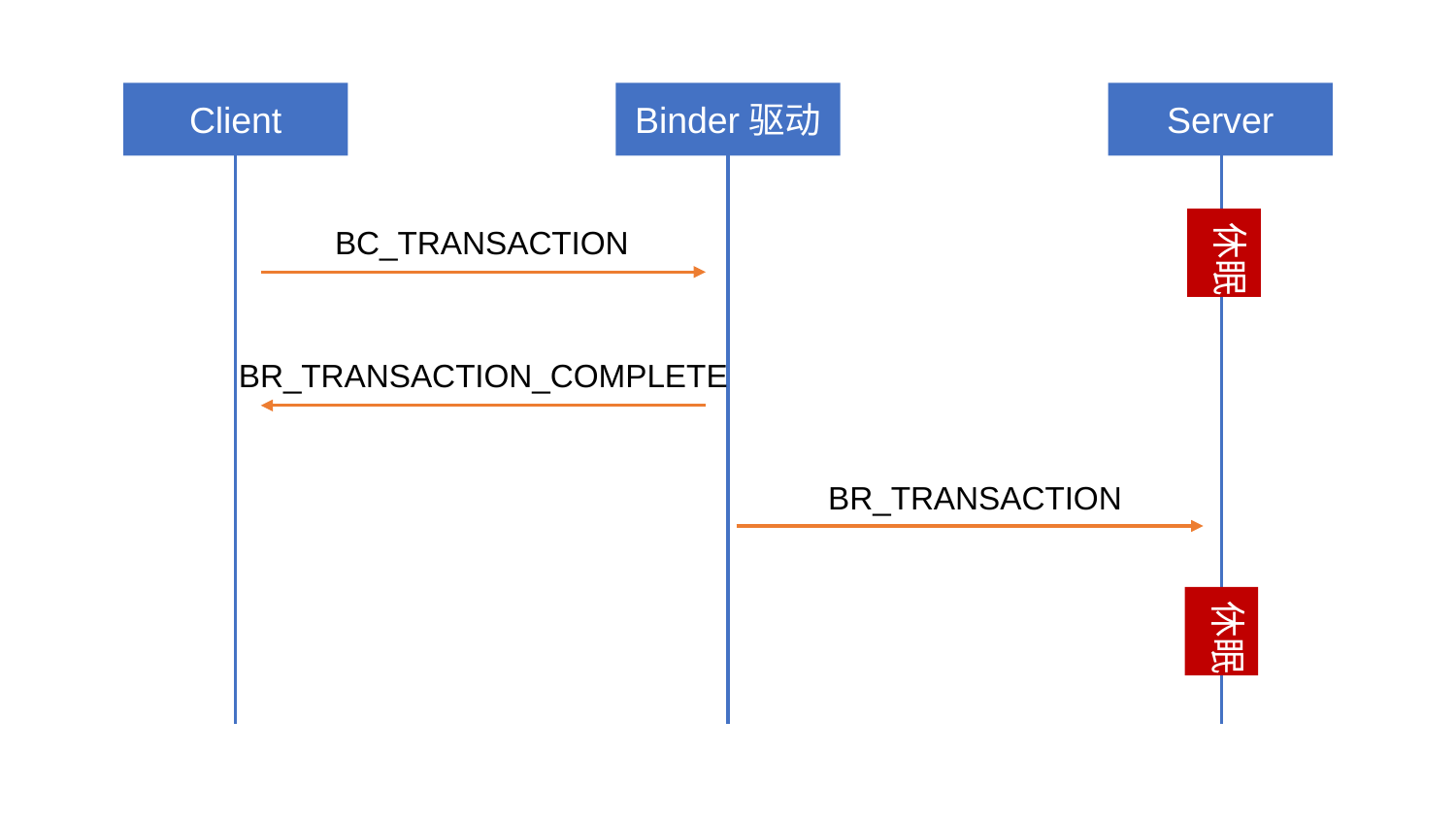

Client
Binder驱动
Server
休眠
BC_TRANSACTION
BR_TRANSACTION_COMPLETE
BR_TRANSACTION
休眠